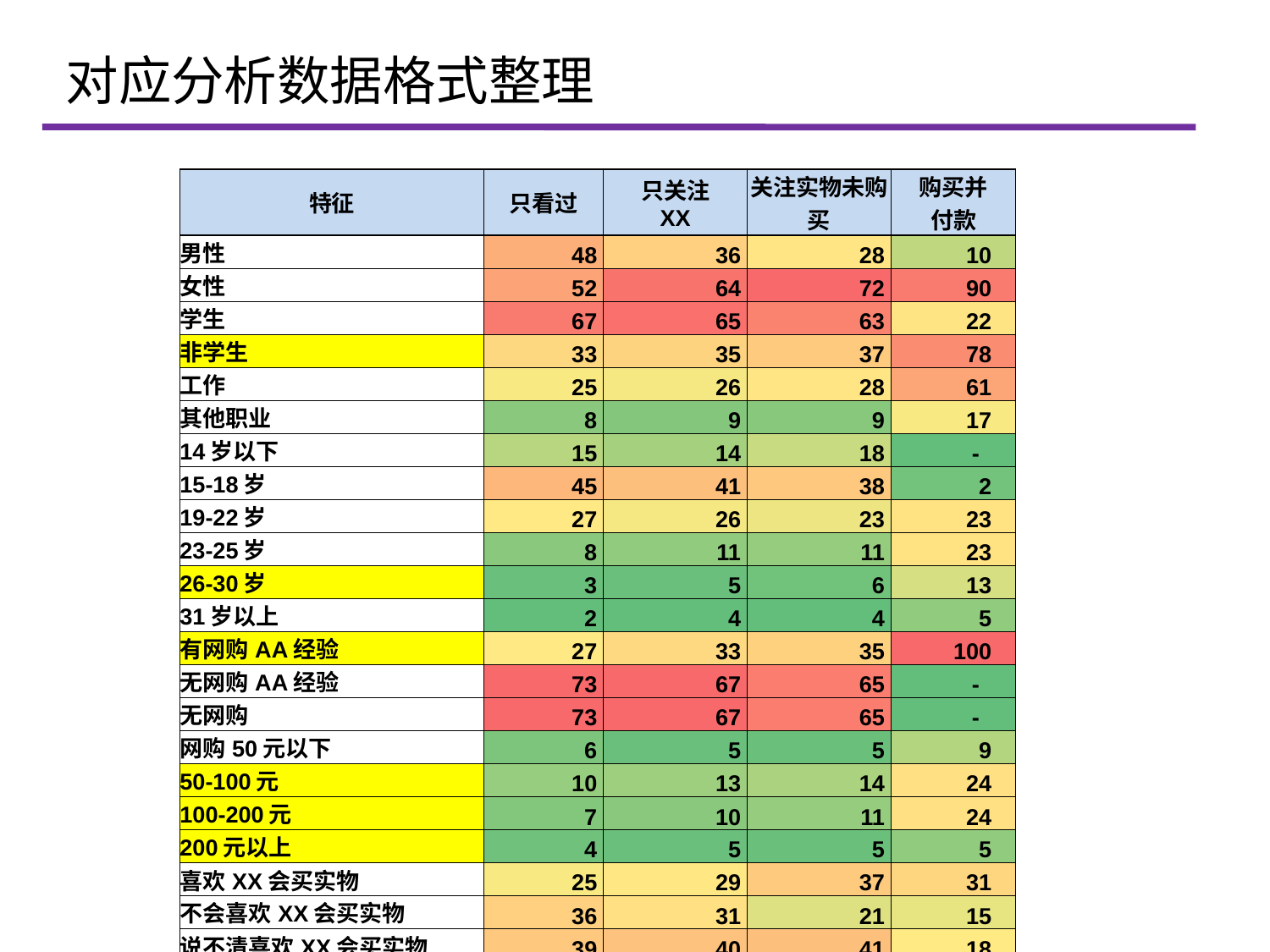

# 对应分析数据格式整理
| 特征 | 只看过 | 只关注 XX | 关注实物未购买 | 购买并 付款 |
| --- | --- | --- | --- | --- |
| 男性 | 48 | 36 | 28 | 10 |
| 女性 | 52 | 64 | 72 | 90 |
| 学生 | 67 | 65 | 63 | 22 |
| 非学生 | 33 | 35 | 37 | 78 |
| 工作 | 25 | 26 | 28 | 61 |
| 其他职业 | 8 | 9 | 9 | 17 |
| 14岁以下 | 15 | 14 | 18 | - |
| 15-18岁 | 45 | 41 | 38 | 2 |
| 19-22岁 | 27 | 26 | 23 | 23 |
| 23-25岁 | 8 | 11 | 11 | 23 |
| 26-30岁 | 3 | 5 | 6 | 13 |
| 31岁以上 | 2 | 4 | 4 | 5 |
| 有网购AA经验 | 27 | 33 | 35 | 100 |
| 无网购AA经验 | 73 | 67 | 65 | - |
| 无网购 | 73 | 67 | 65 | - |
| 网购50元以下 | 6 | 5 | 5 | 9 |
| 50-100元 | 10 | 13 | 14 | 24 |
| 100-200元 | 7 | 10 | 11 | 24 |
| 200元以上 | 4 | 5 | 5 | 5 |
| 喜欢XX会买实物 | 25 | 29 | 37 | 31 |
| 不会喜欢XX会买实物 | 36 | 31 | 21 | 15 |
| 说不清喜欢XX会买实物 | 39 | 40 | 41 | 18 |